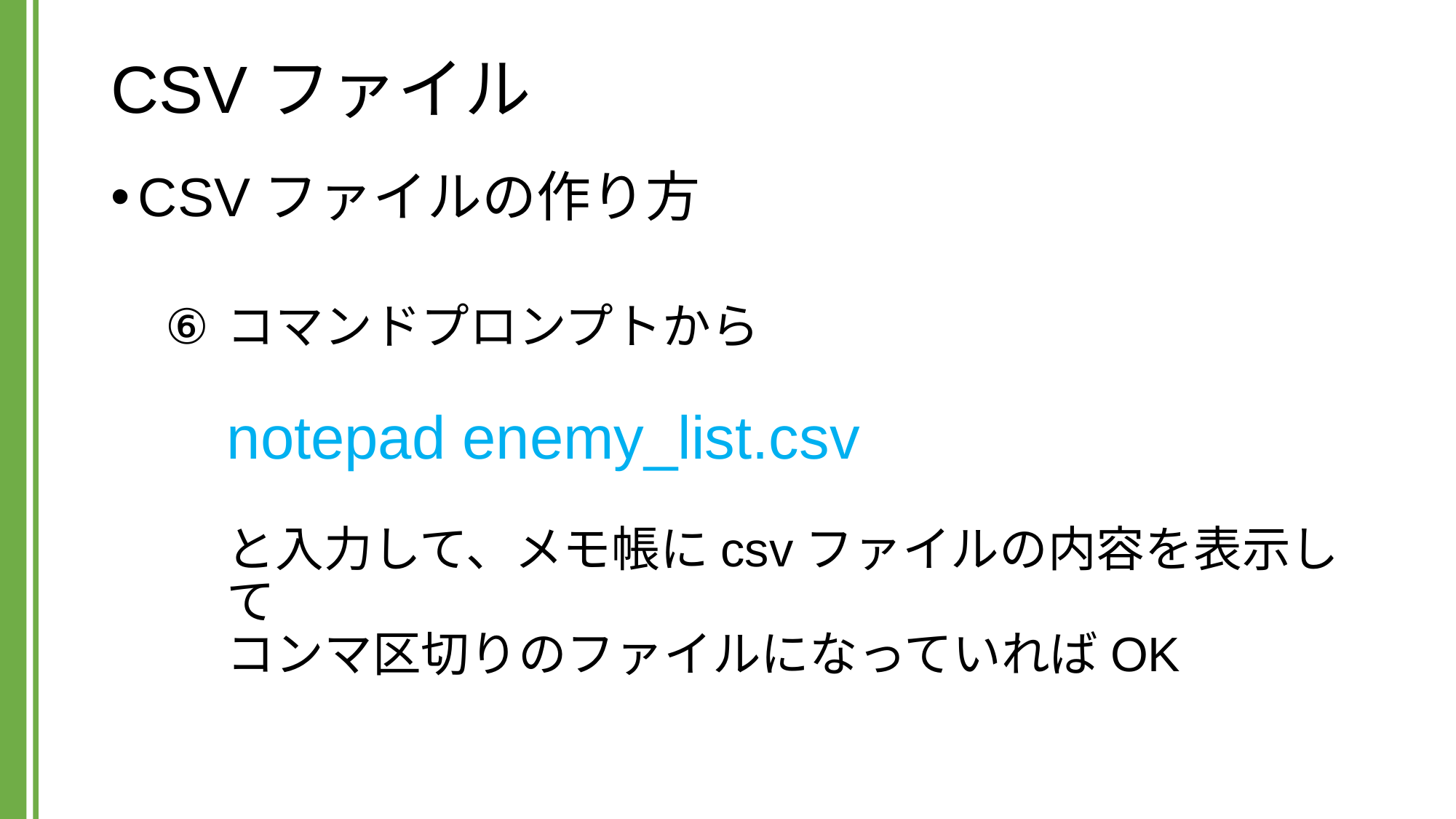

# CSVファイル
CSVファイルの作り方
コマンドプロンプトから
notepad enemy_list.csv
と入力して、メモ帳にcsvファイルの内容を表示して
コンマ区切りのファイルになっていればOK